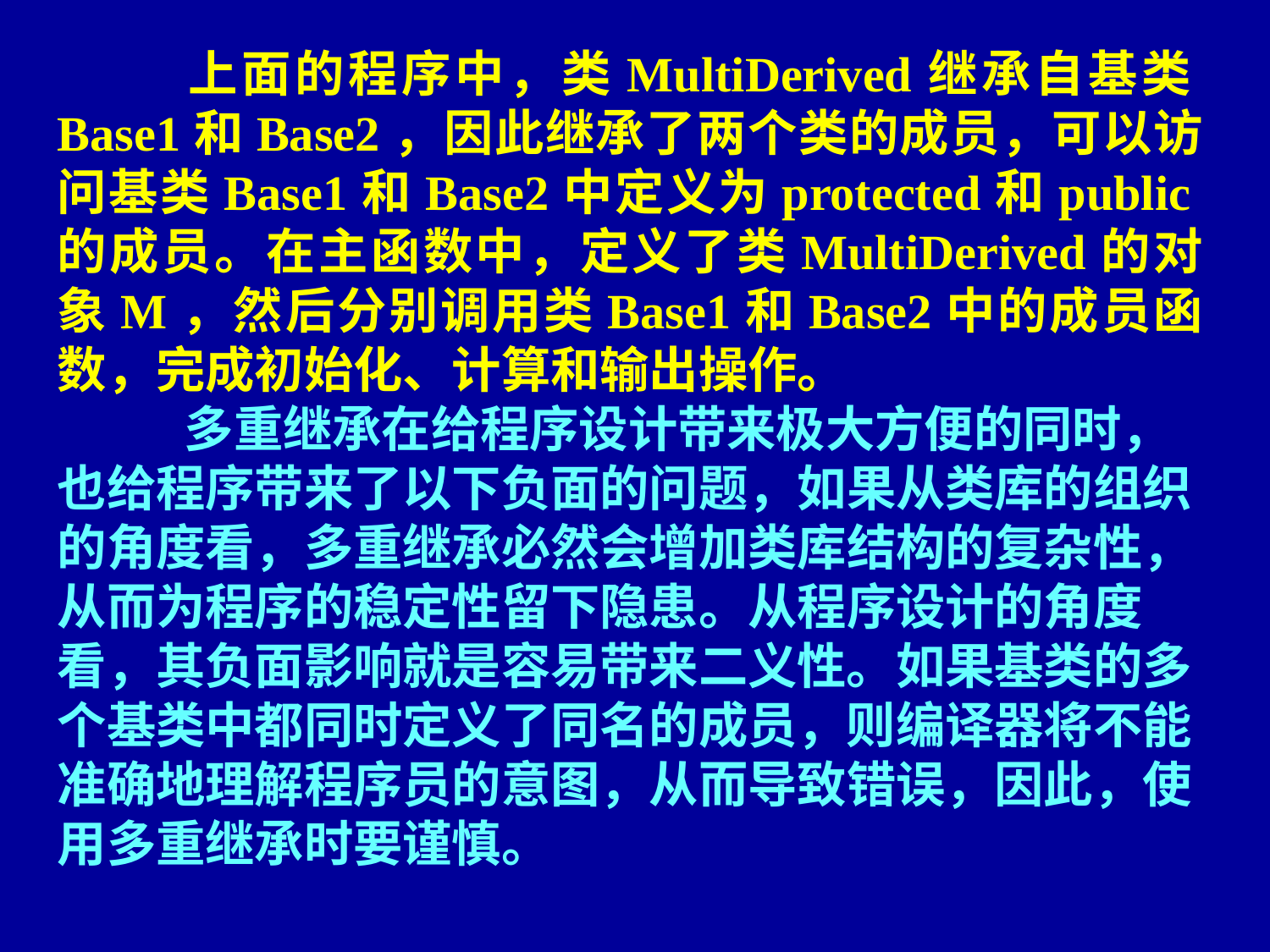

上面的程序中，类MultiDerived继承自基类Base1和Base2，因此继承了两个类的成员，可以访问基类Base1和Base2中定义为protected和public的成员。在主函数中，定义了类MultiDerived的对象M，然后分别调用类Base1和Base2中的成员函数，完成初始化、计算和输出操作。
	多重继承在给程序设计带来极大方便的同时，也给程序带来了以下负面的问题，如果从类库的组织的角度看，多重继承必然会增加类库结构的复杂性，从而为程序的稳定性留下隐患。从程序设计的角度看，其负面影响就是容易带来二义性。如果基类的多个基类中都同时定义了同名的成员，则编译器将不能准确地理解程序员的意图，从而导致错误，因此，使用多重继承时要谨慎。